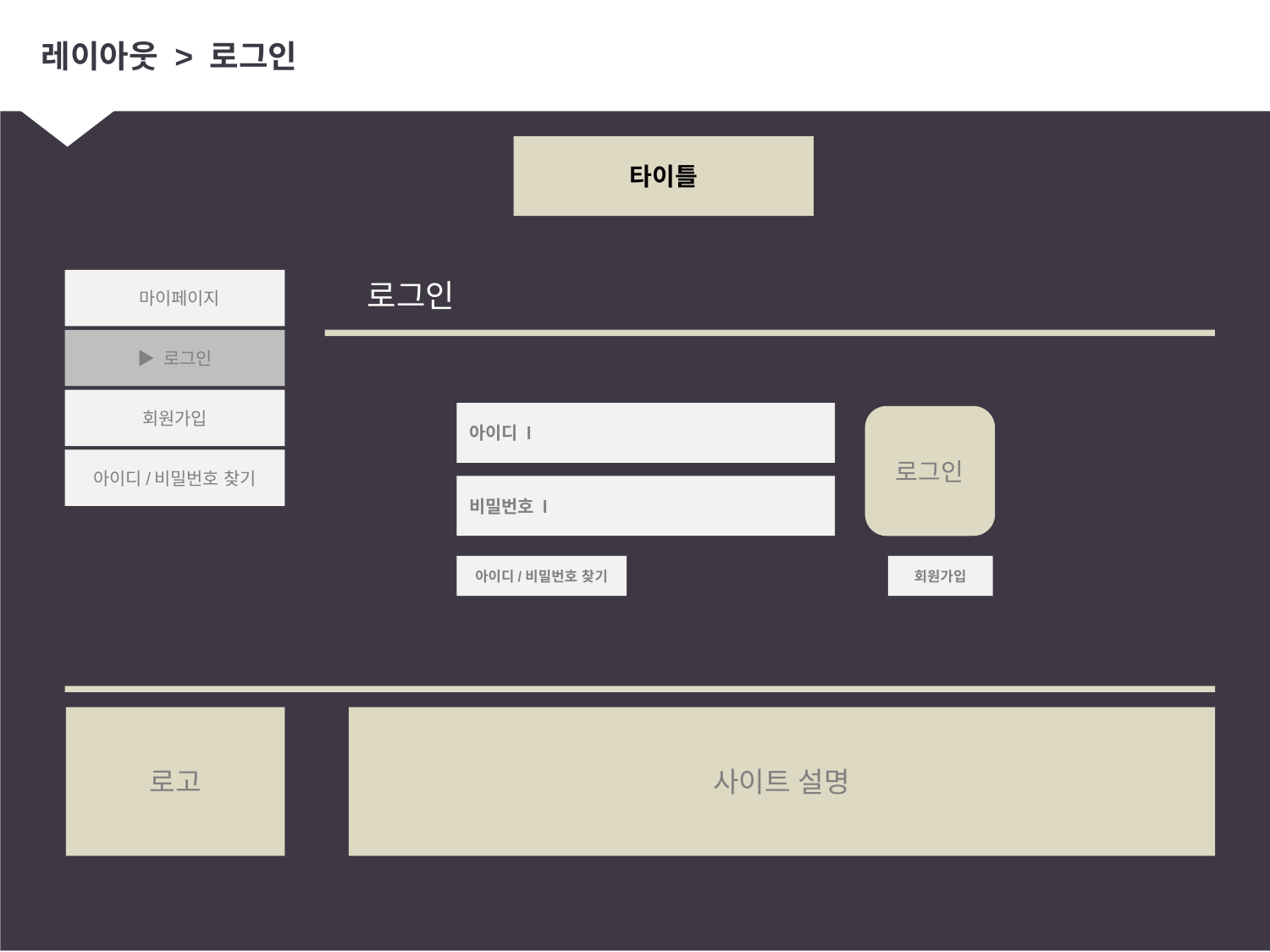

# 레이아웃 > 로그인
타이틀
 마이페이지
로그인

▶ 로그인
회원가입
아이디 l
로그인
아이디/비밀번호 찾기
비밀번호 l
아이디/비밀번호 찾기
회원가입

로고
사이트 설명